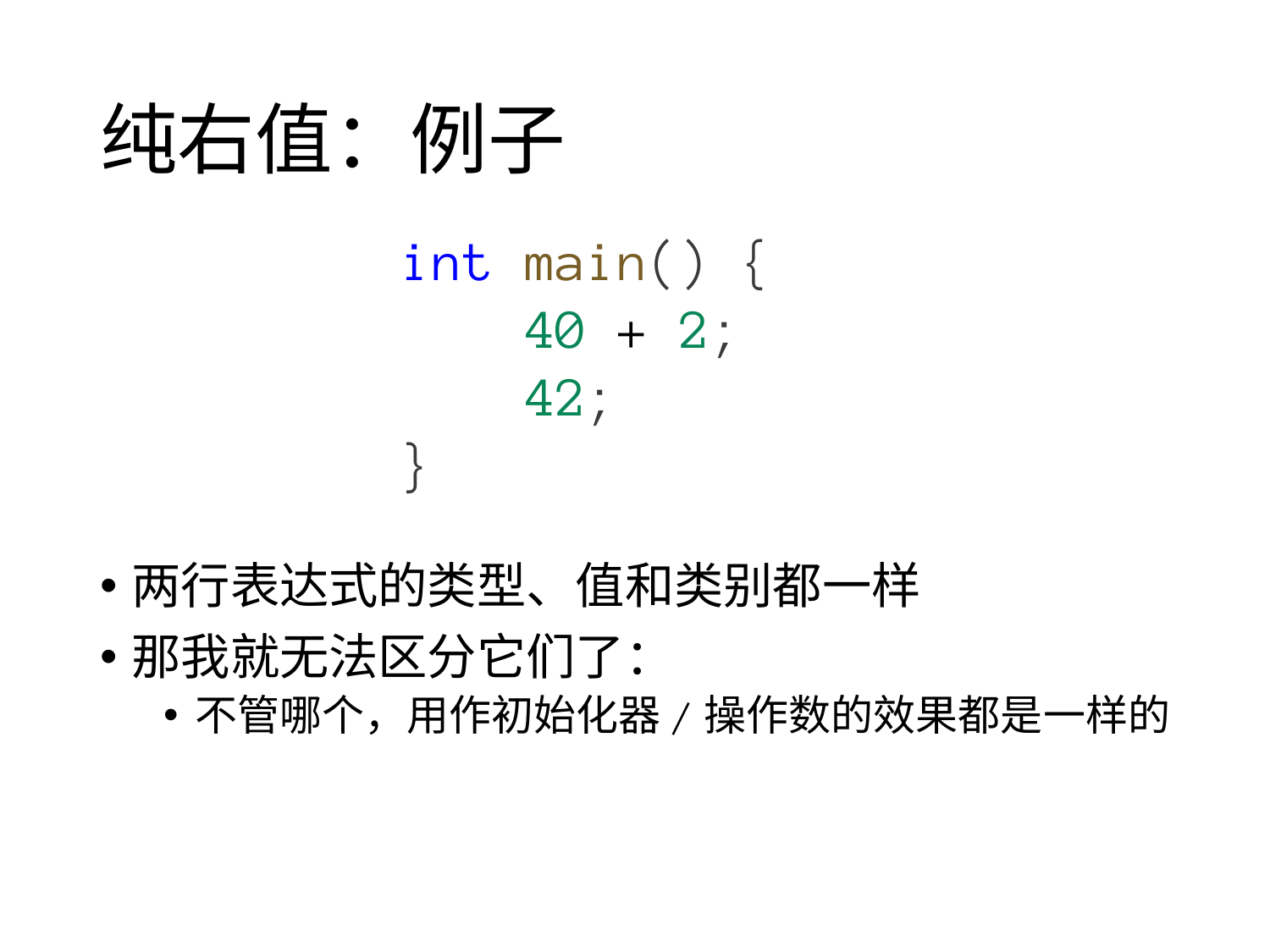

# 纯右值：例子
int main() {
    40 + 2;
    42;
}
两行表达式的类型、值和类别都一样
那我就无法区分它们了：
不管哪个，用作初始化器/操作数的效果都是一样的